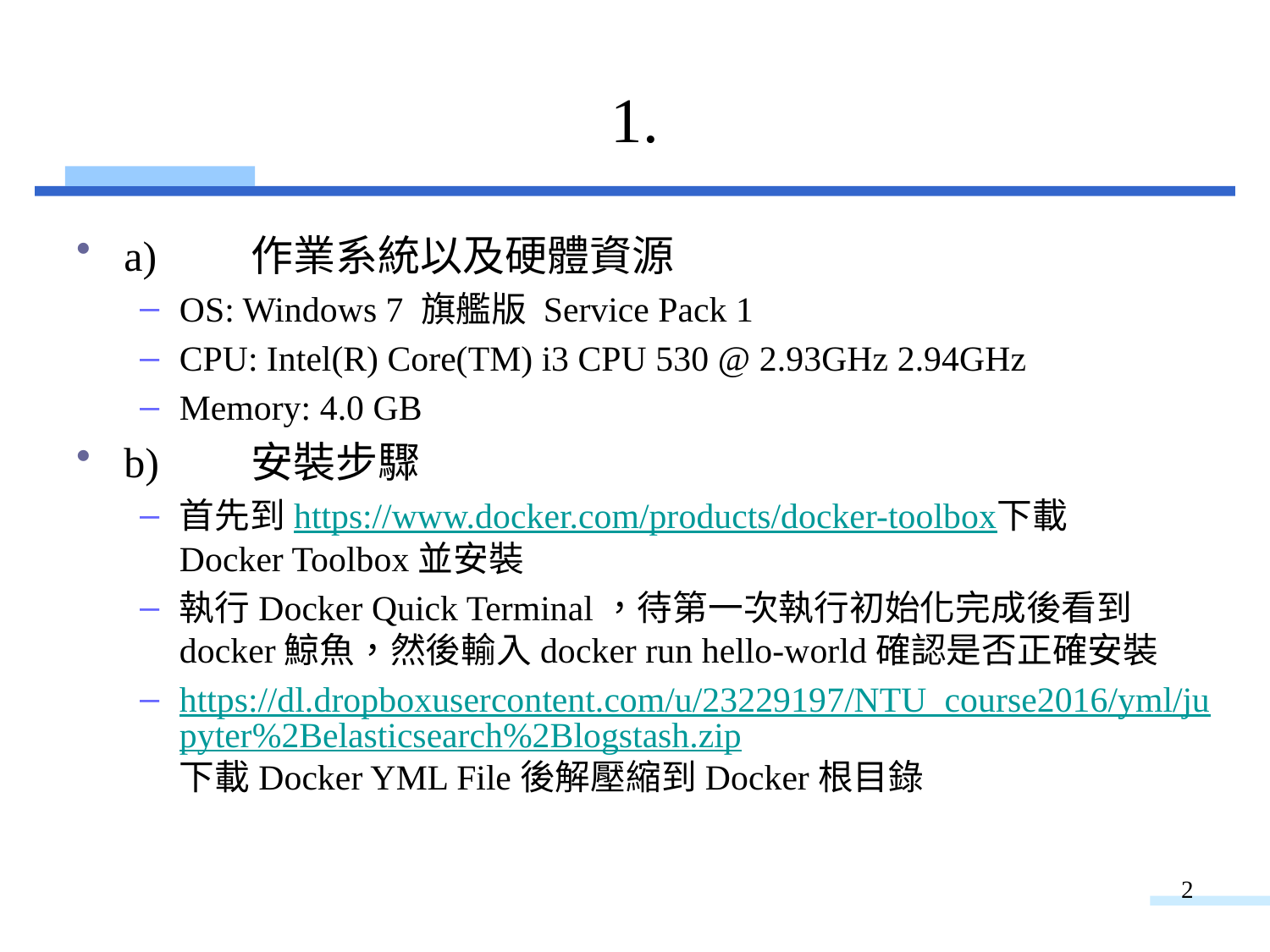

# 1.
a)	作業系統以及硬體資源
OS: Windows 7 旗艦版 Service Pack 1
CPU: Intel(R) Core(TM) i3 CPU 530 @ 2.93GHz 2.94GHz
Memory: 4.0 GB
b)	安裝步驟
首先到https://www.docker.com/products/docker-toolbox下載
Docker Toolbox並安裝
執行Docker Quick Terminal，待第一次執行初始化完成後看到
docker鯨魚，然後輸入docker run hello-world確認是否正確安裝
https://dl.dropboxusercontent.com/u/23229197/NTU_course2016/yml/jupyter%2Belasticsearch%2Blogstash.zip下載Docker YML File後解壓縮到Docker根目錄
2